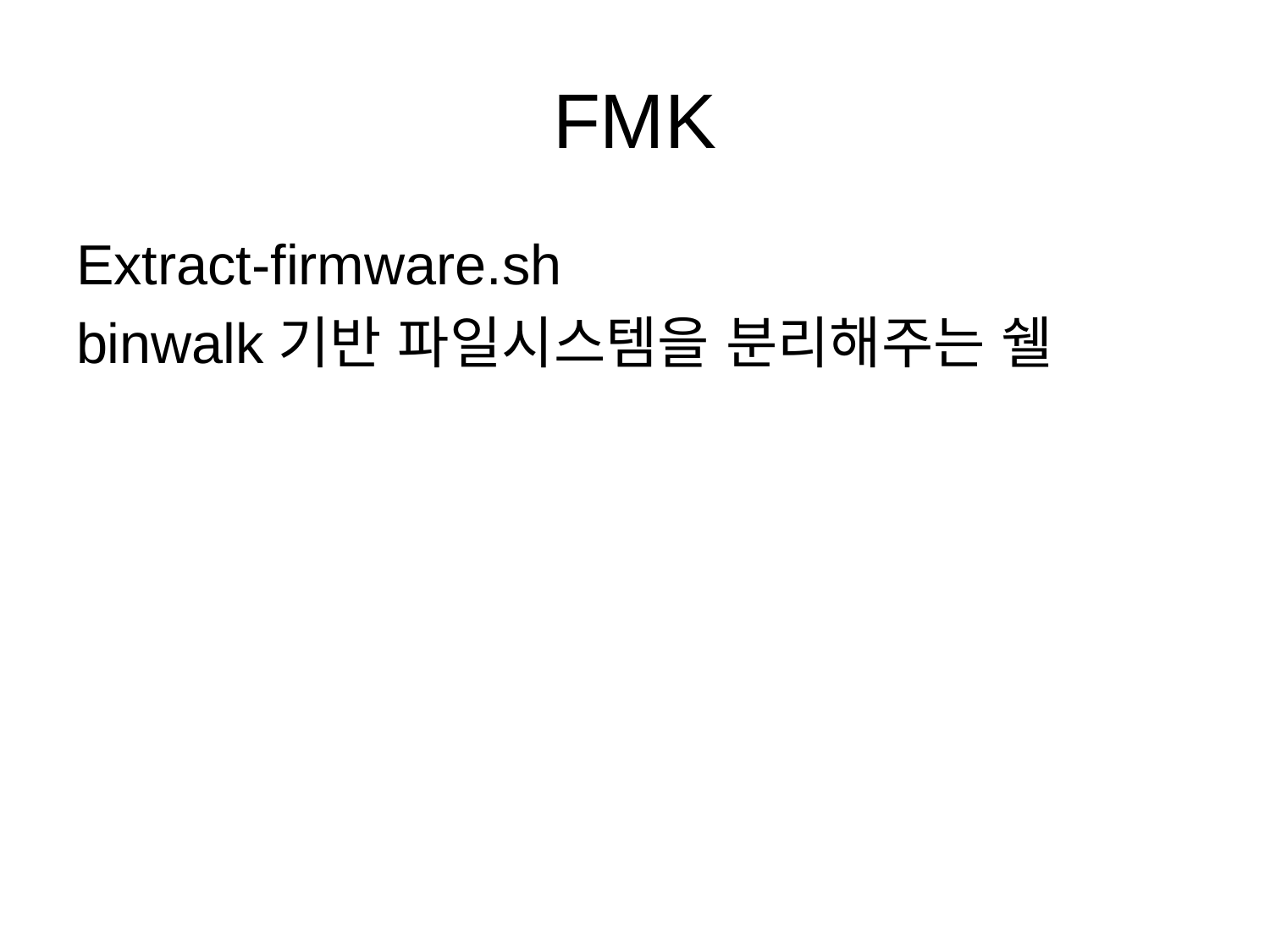

# FMK
Extract-firmware.sh
binwalk기반 파일시스템을 분리해주는 쉘